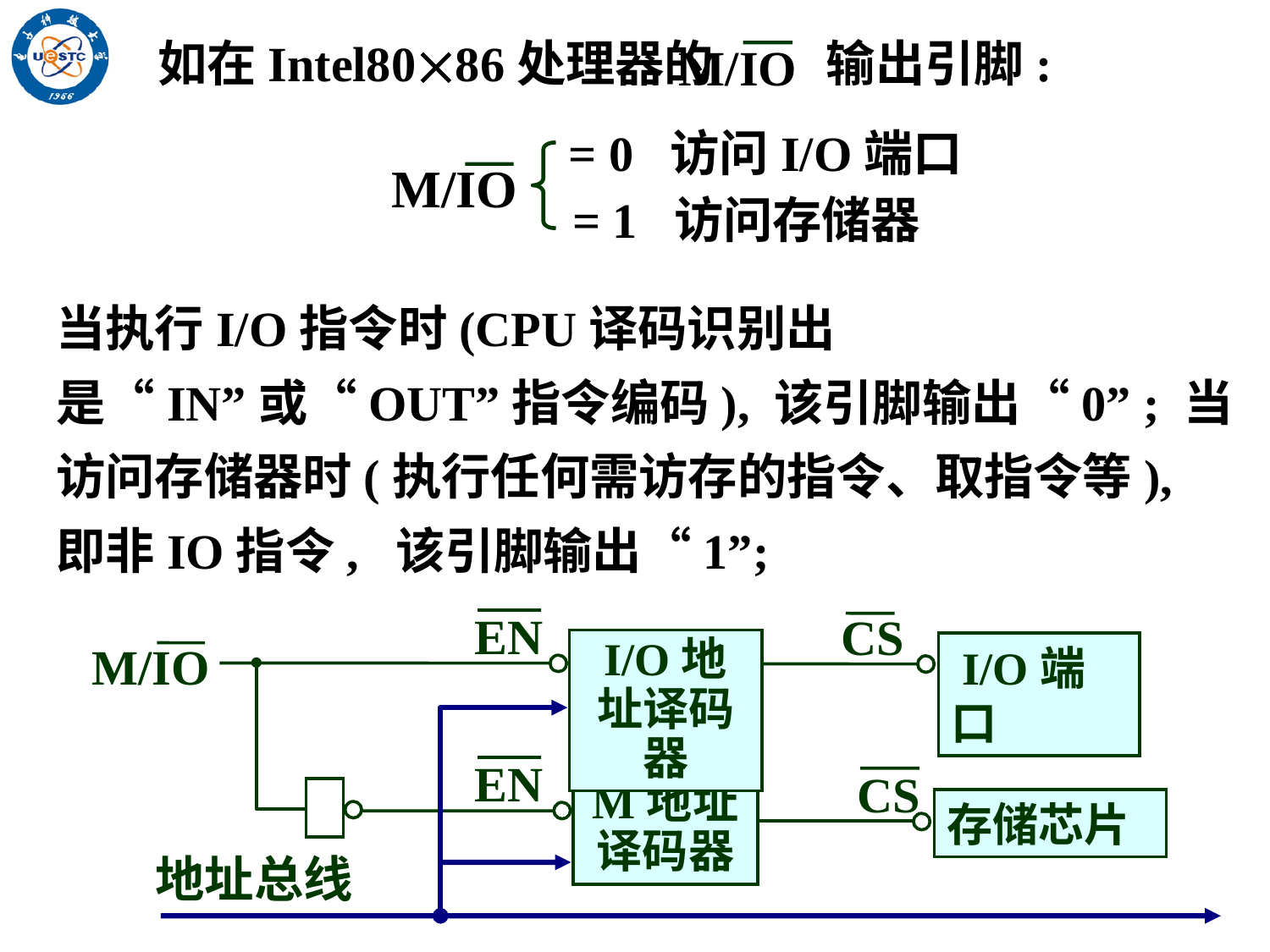

如在Intel80×86处理器的          输出引脚:
M/IO

= 0  访问I/O端口

M/IO

= 1  访问存储器
当执行I/O指令时(CPU译码识别出是“IN”或“OUT”指令编码), 该引脚输出“0” ; 当访问存储器时(执行任何需访存的指令、取指令等), 即非IO指令,  该引脚输出“1”;
EN

M/IO

I/O地址译码器
 I/O端口

EN

CS

M地址译码器

存储芯片

地址总线

CS